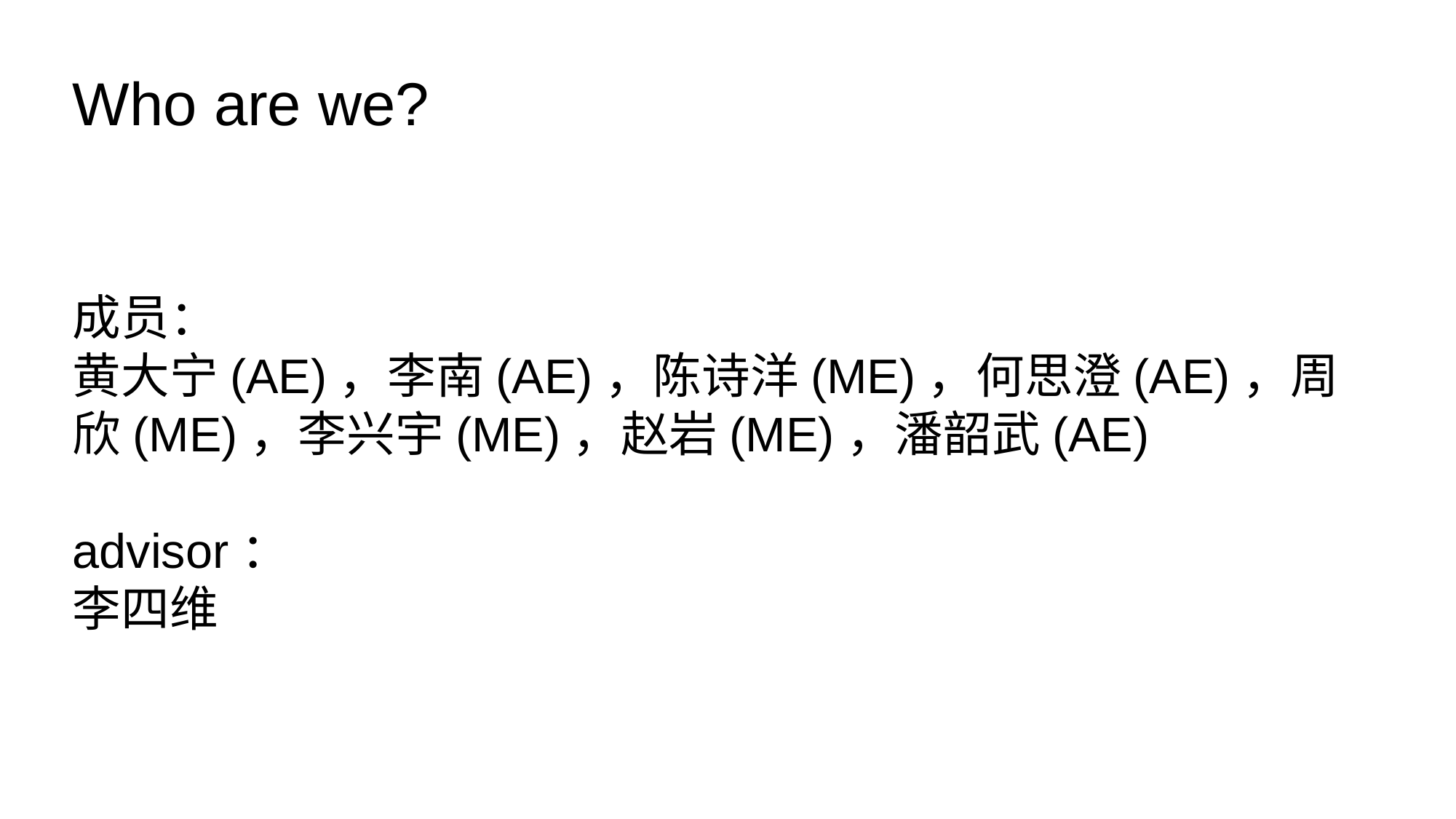

# Who are we?
成员：
黄大宁(AE)，李南(AE)，陈诗洋(ME)，何思澄(AE)，周欣(ME)，李兴宇(ME)，赵岩(ME)，潘韶武(AE)

advisor：
李四维